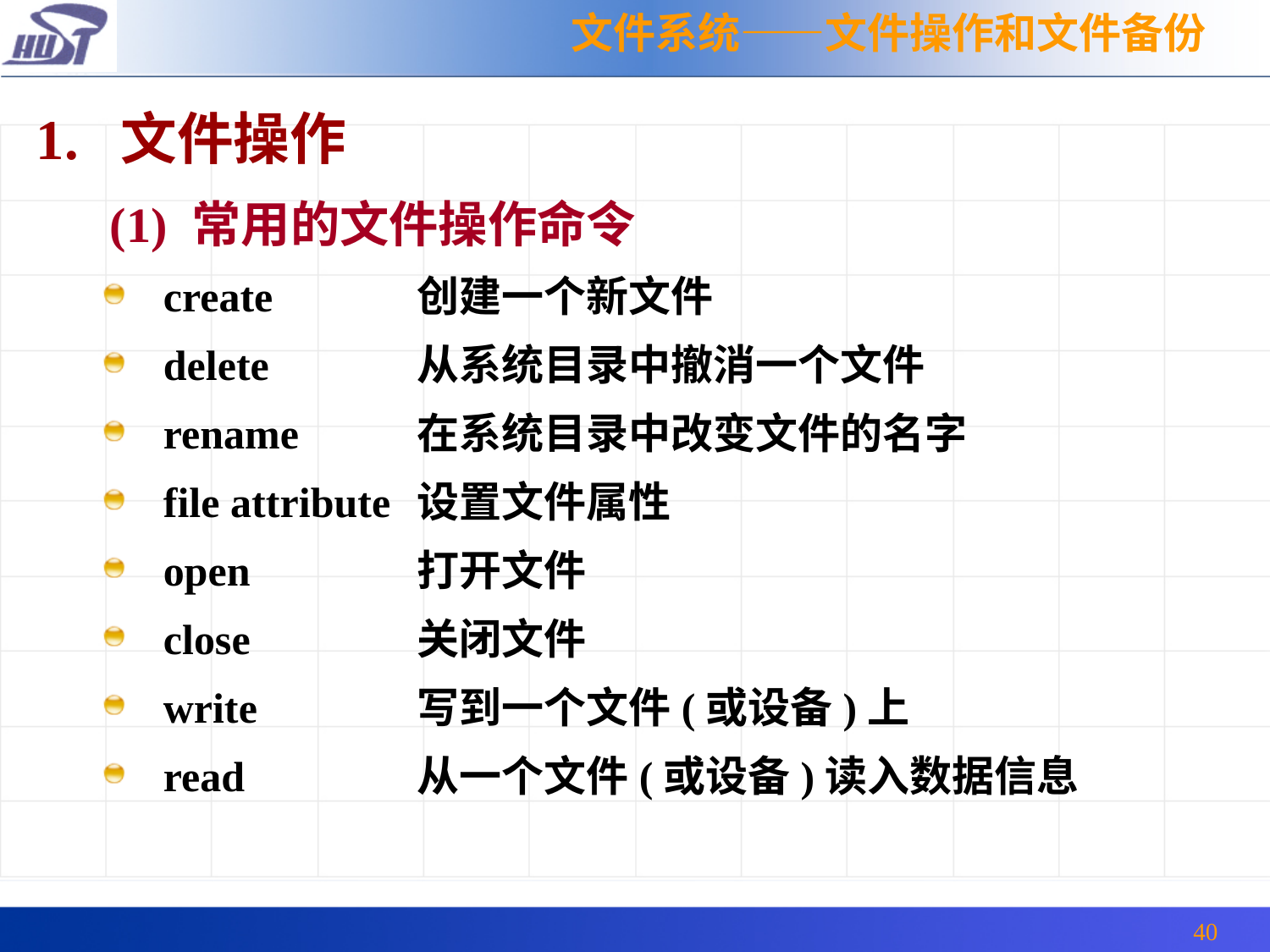

文件系统——文件操作和文件备份
1.  文件操作
      (1) 常用的文件操作命令
create		创建一个新文件
delete		从系统目录中撤消一个文件
rename	在系统目录中改变文件的名字
file attribute	设置文件属性
open		打开文件
close		关闭文件
write		写到一个文件(或设备)上
read		从一个文件(或设备)读入数据信息
40